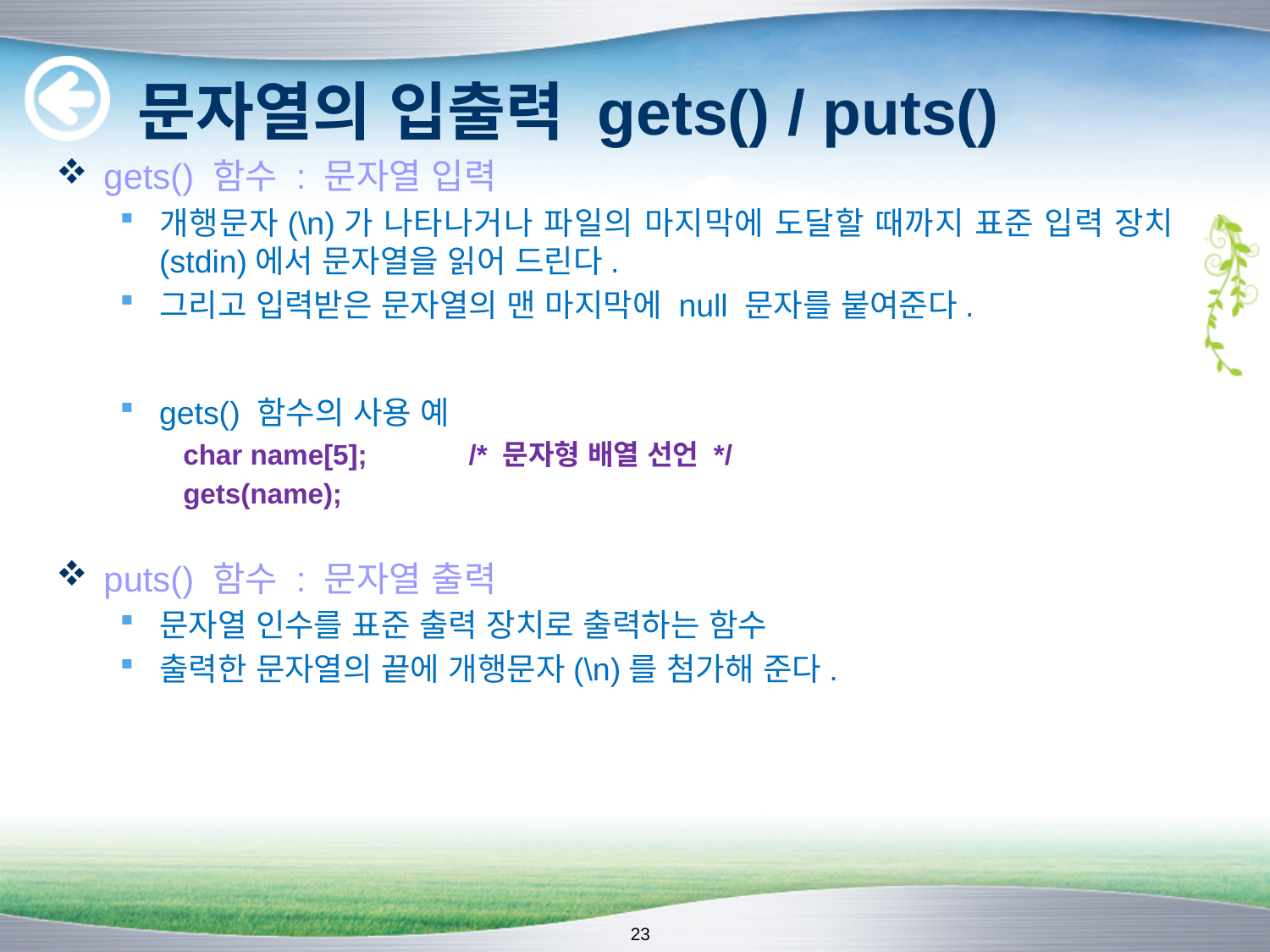

# 문자열의 입출력 gets() / puts()
gets() 함수 : 문자열 입력
개행문자(\n)가 나타나거나 파일의 마지막에 도달할 때까지 표준 입력 장치(stdin)에서 문자열을 읽어 드린다.
그리고 입력받은 문자열의 맨 마지막에 null 문자를 붙여준다.

gets() 함수의 사용 예
char name[5];             /* 문자형 배열 선언 */
gets(name);

puts() 함수 : 문자열 출력
문자열 인수를 표준 출력 장치로 출력하는 함수
출력한 문자열의 끝에 개행문자(\n)를 첨가해 준다.
23